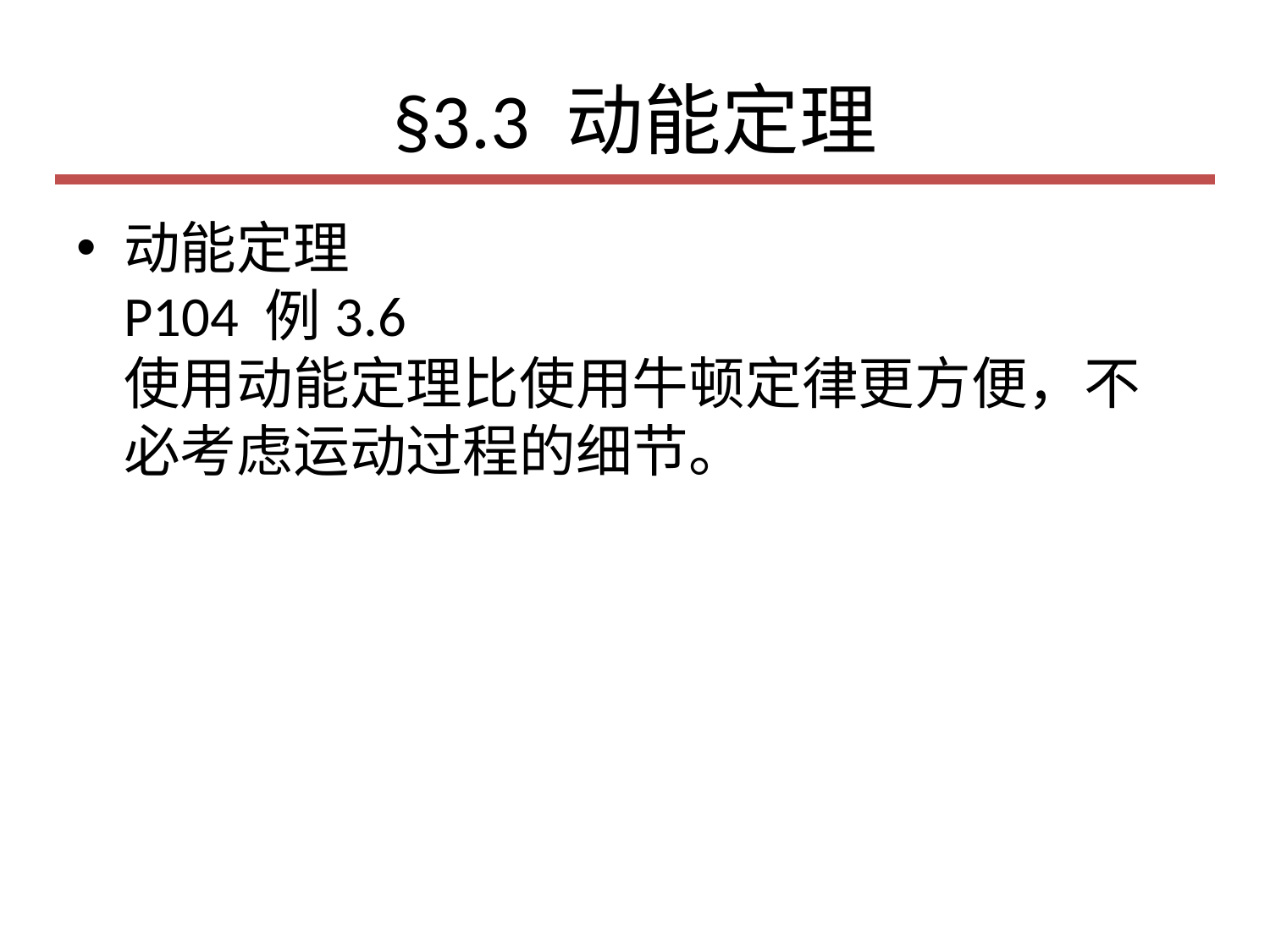

# §3.3 动能定理
动能定理
P104 例3.6
使用动能定理比使用牛顿定律更方便，不必考虑运动过程的细节。